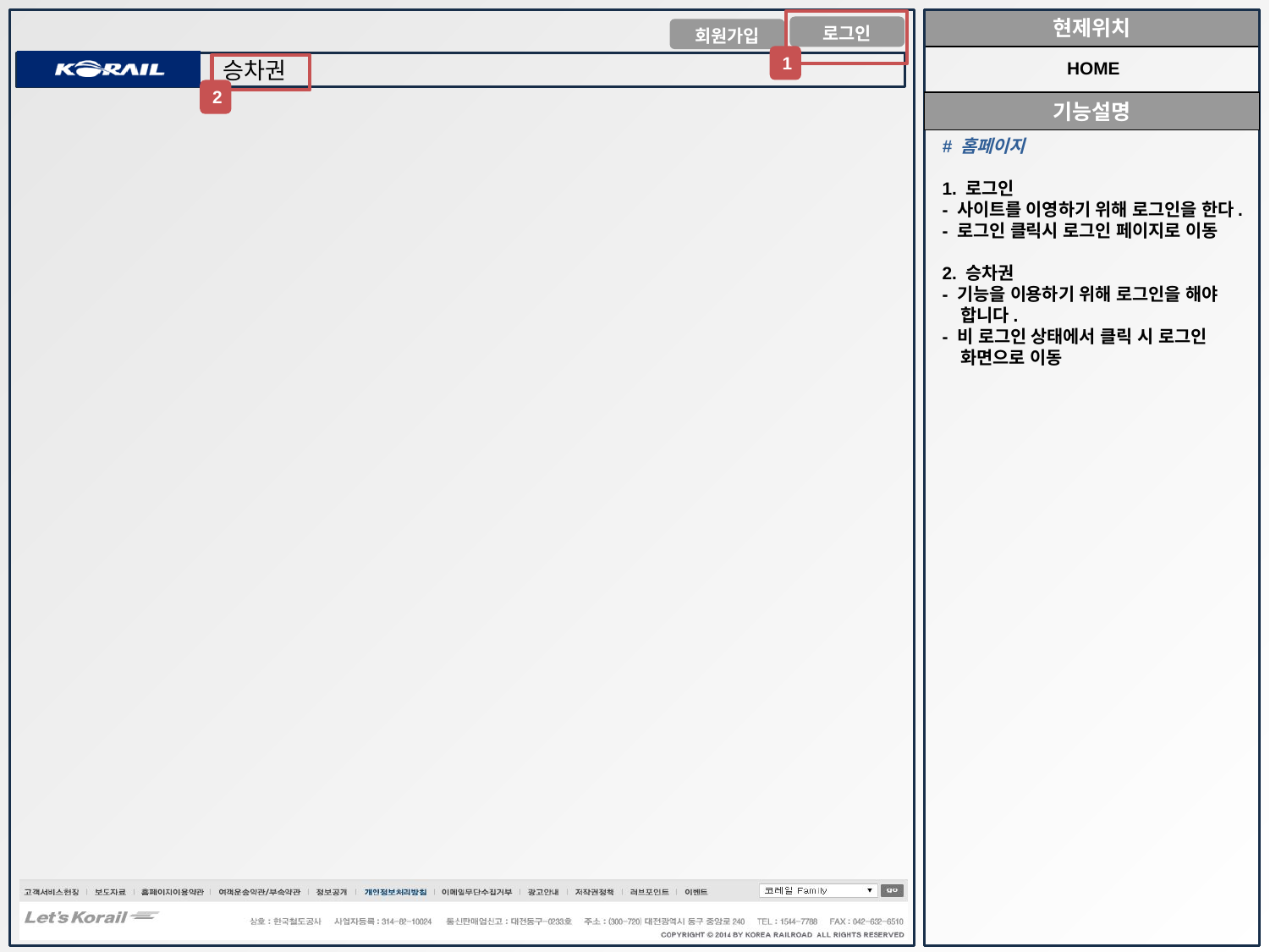

1
HOME

2
# 홈페이지

1. 로그인
- 사이트를 이영하기 위해 로그인을 한다.
- 로그인 클릭시 로그인 페이지로 이동

2. 승차권
- 기능을 이용하기 위해 로그인을 해야
   합니다.
- 비 로그인 상태에서 클릭 시 로그인
   화면으로 이동